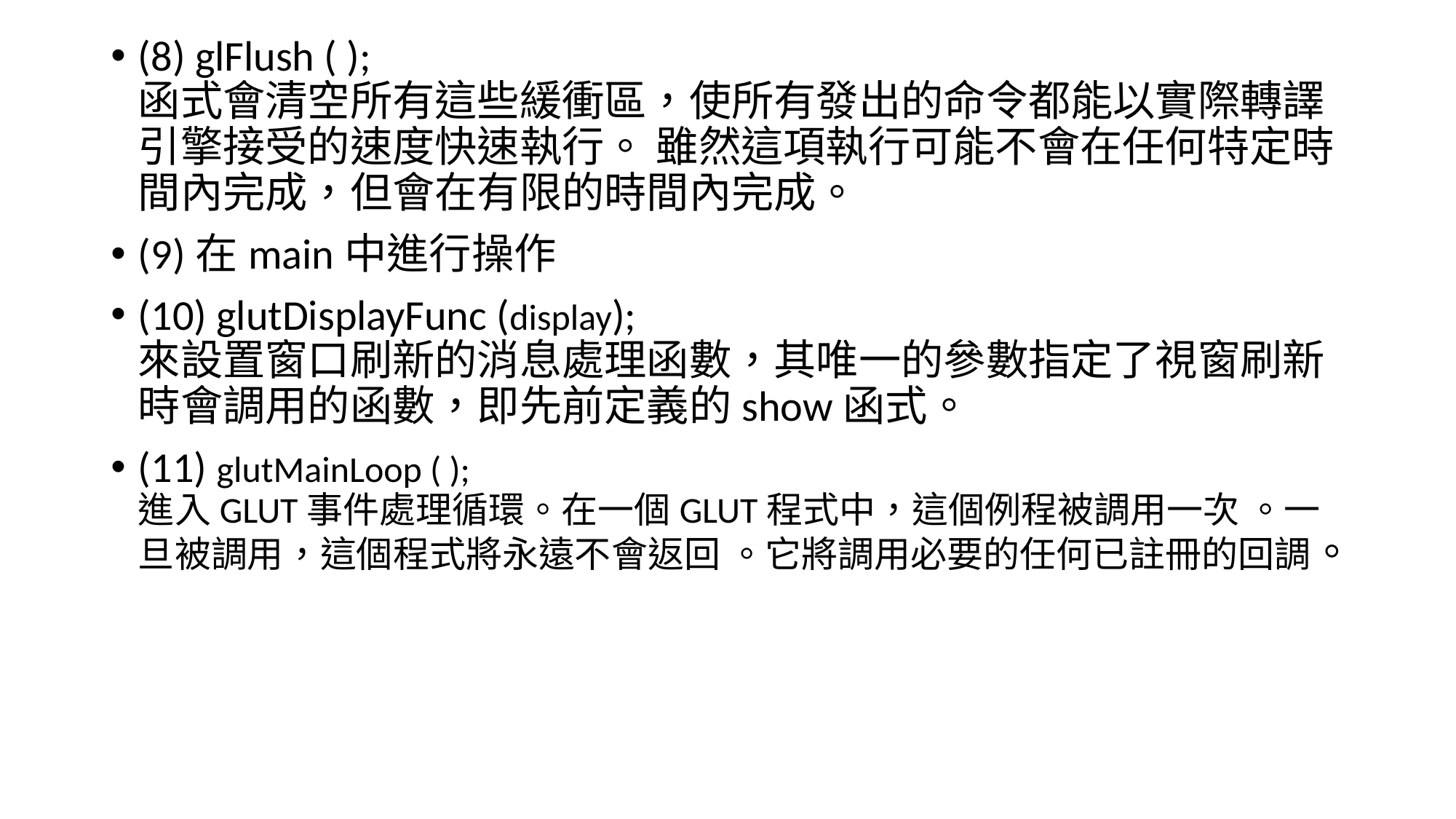

(8) glFlush ( );
函式會清空所有這些緩衝區，使所有發出的命令都能以實際轉譯引擎接受的速度快速執行。 雖然這項執行可能不會在任何特定時間內完成，但會在有限的時間內完成。
(9)在main中進行操作
(10) glutDisplayFunc (display);
來設置窗口刷新的消息處理函數，其唯一的參數指定了視窗刷新時會調用的函數，即先前定義的show函式。
(11) glutMainLoop ( );
進入GLUT事件處理循環。在一個GLUT程式中，這個例程被調用一次 。一旦被調用，這個程式將永遠不會返回 。它將調用必要的任何已註冊的回調。